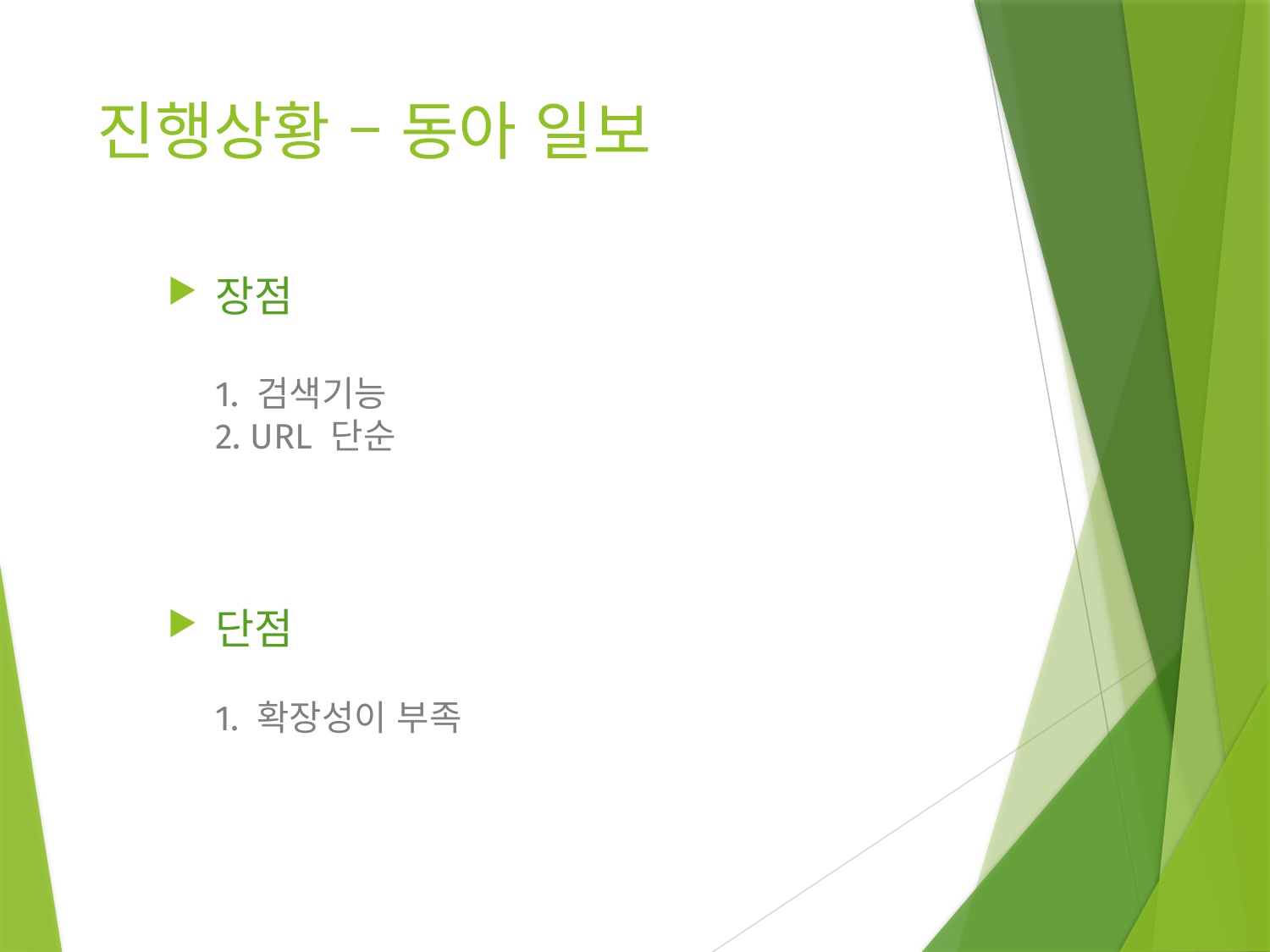

# 진행상황 – 동아 일보
장점
1. 검색기능
2. URL 단순

단점
1. 확장성이 부족